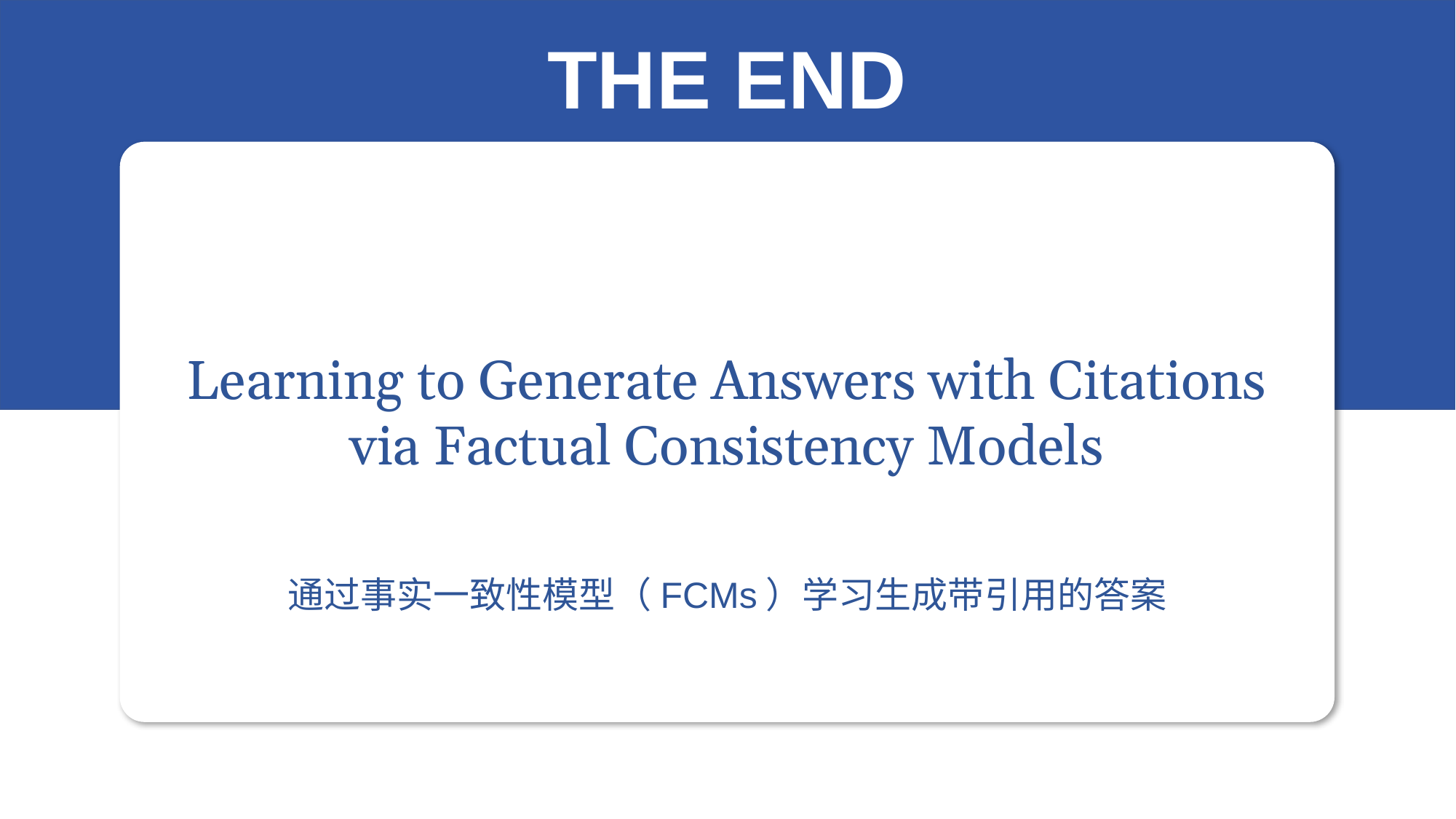

THE END

Learning to Generate Answers with Citations via Factual Consistency Models
通过事实一致性模型（FCMs）学习生成带引用的答案